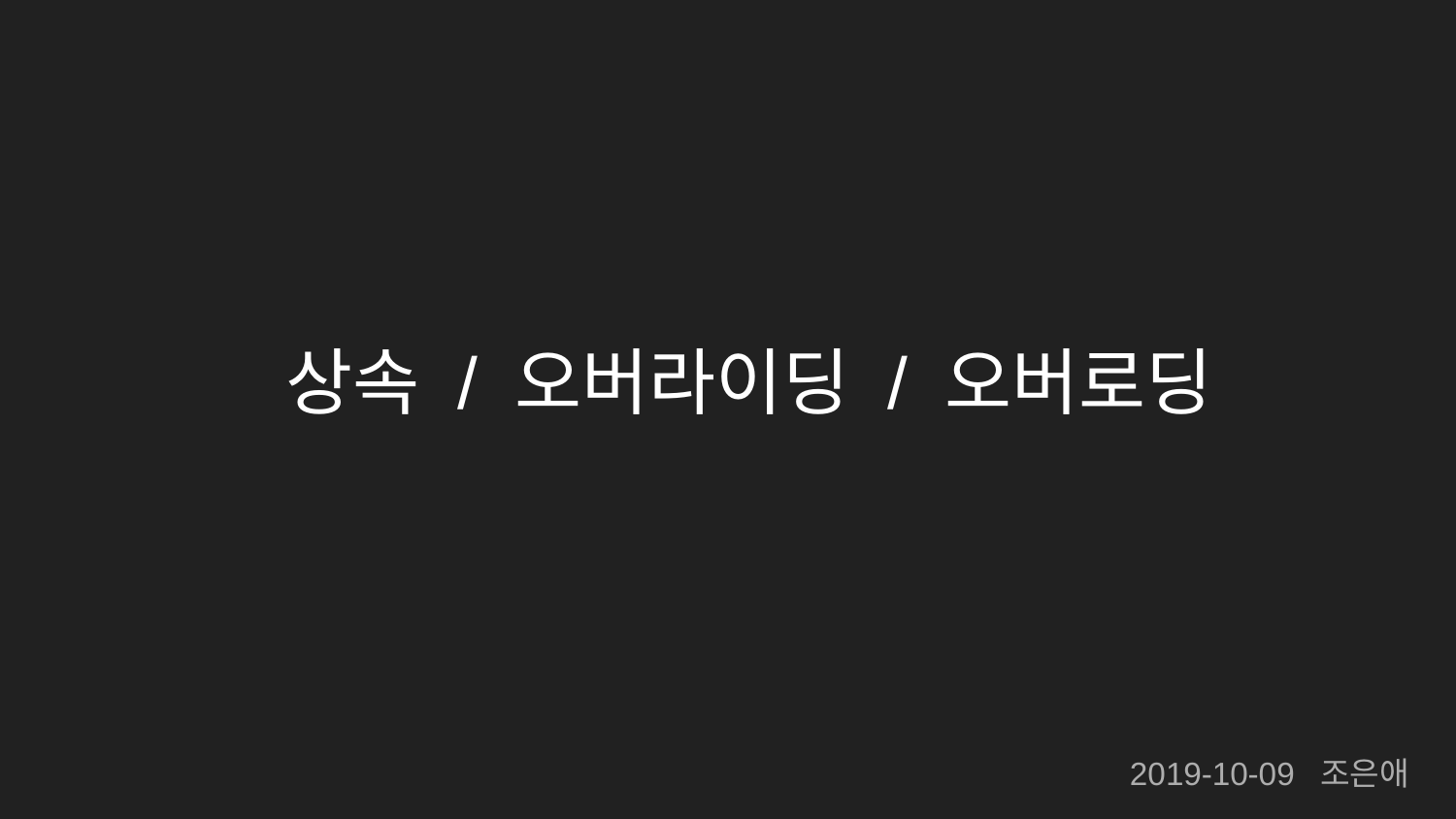

# 상속 / 오버라이딩 / 오버로딩
2019-10-09  조은애